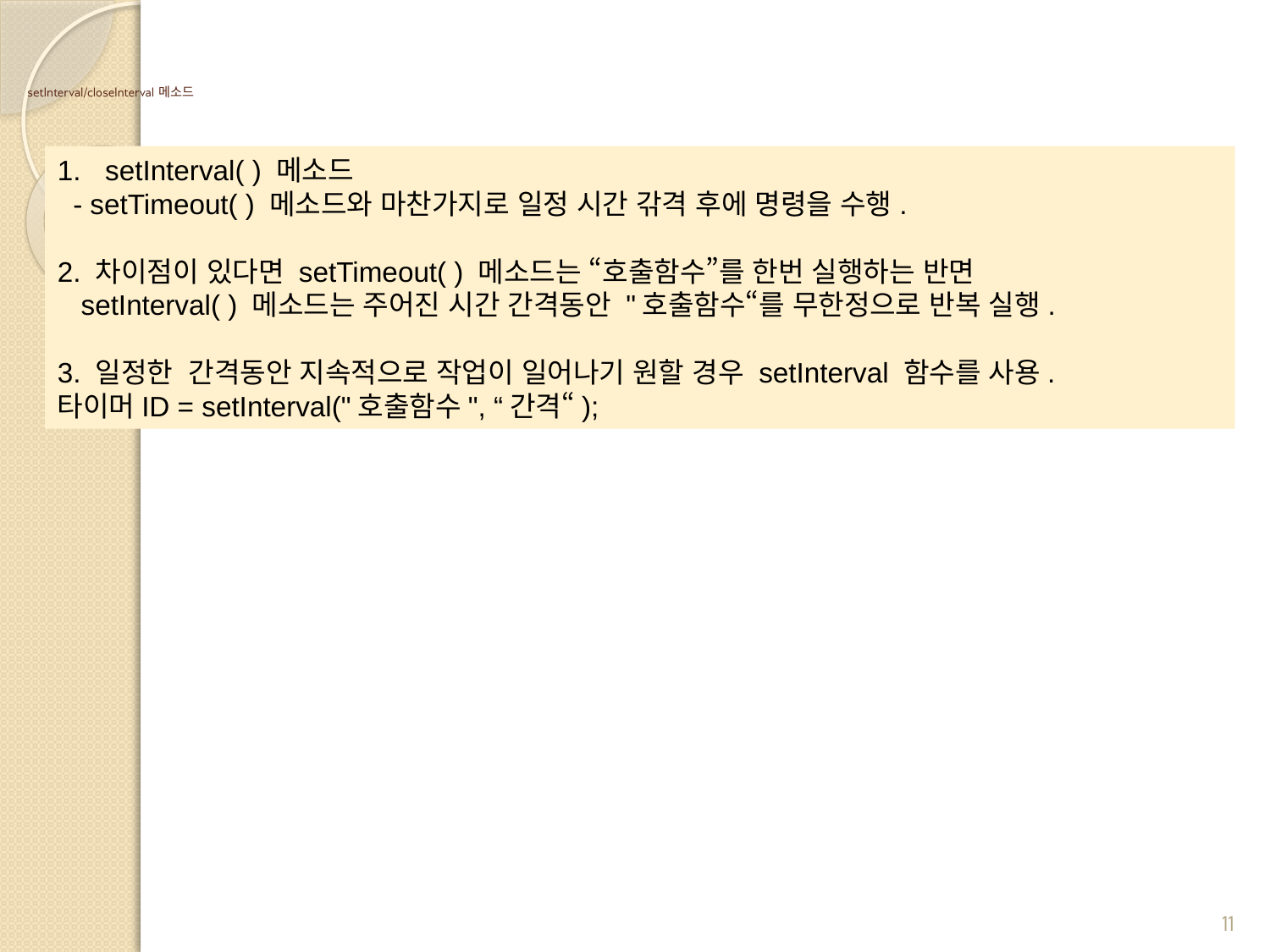

# setInterval/closeInterval 메소드
setInterval( ) 메소드
  - setTimeout( ) 메소드와 마찬가지로 일정 시간 갂격 후에 명령을 수행.

2. 차이점이 있다면 setTimeout( ) 메소드는 “호출함수”를 한번 실행하는 반면
   setInterval( ) 메소드는 주어진 시간 간격동안 "호출함수“를 무한정으로 반복 실행.

3. 일정한  간격동안 지속적으로 작업이 일어나기 원할 경우 setInterval 함수를 사용.
타이머ID = setInterval("호출함수", “간격“);
11